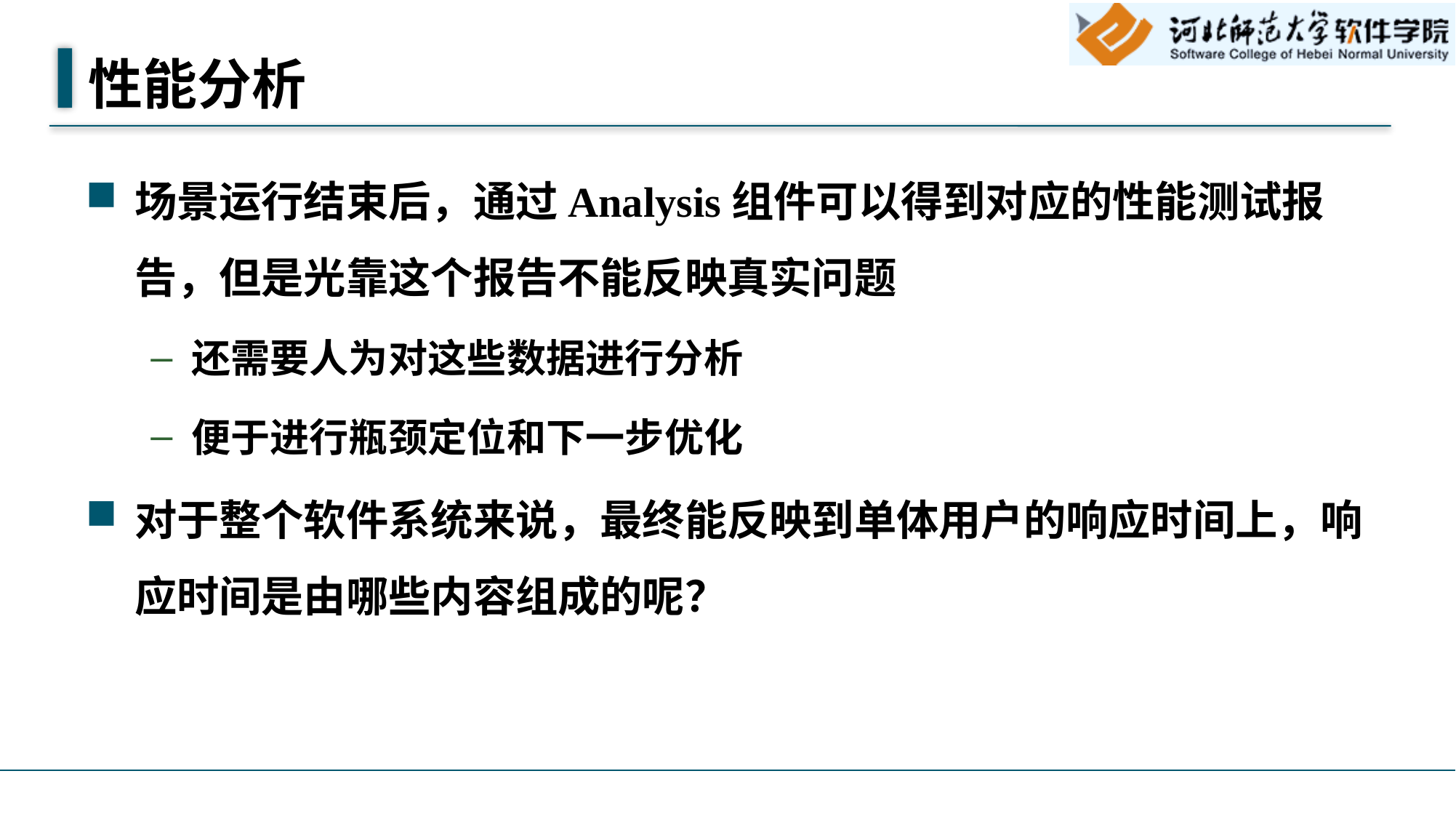

# 性能分析
场景运行结束后，通过Analysis组件可以得到对应的性能测试报告，但是光靠这个报告不能反映真实问题
还需要人为对这些数据进行分析
便于进行瓶颈定位和下一步优化
对于整个软件系统来说，最终能反映到单体用户的响应时间上，响应时间是由哪些内容组成的呢？